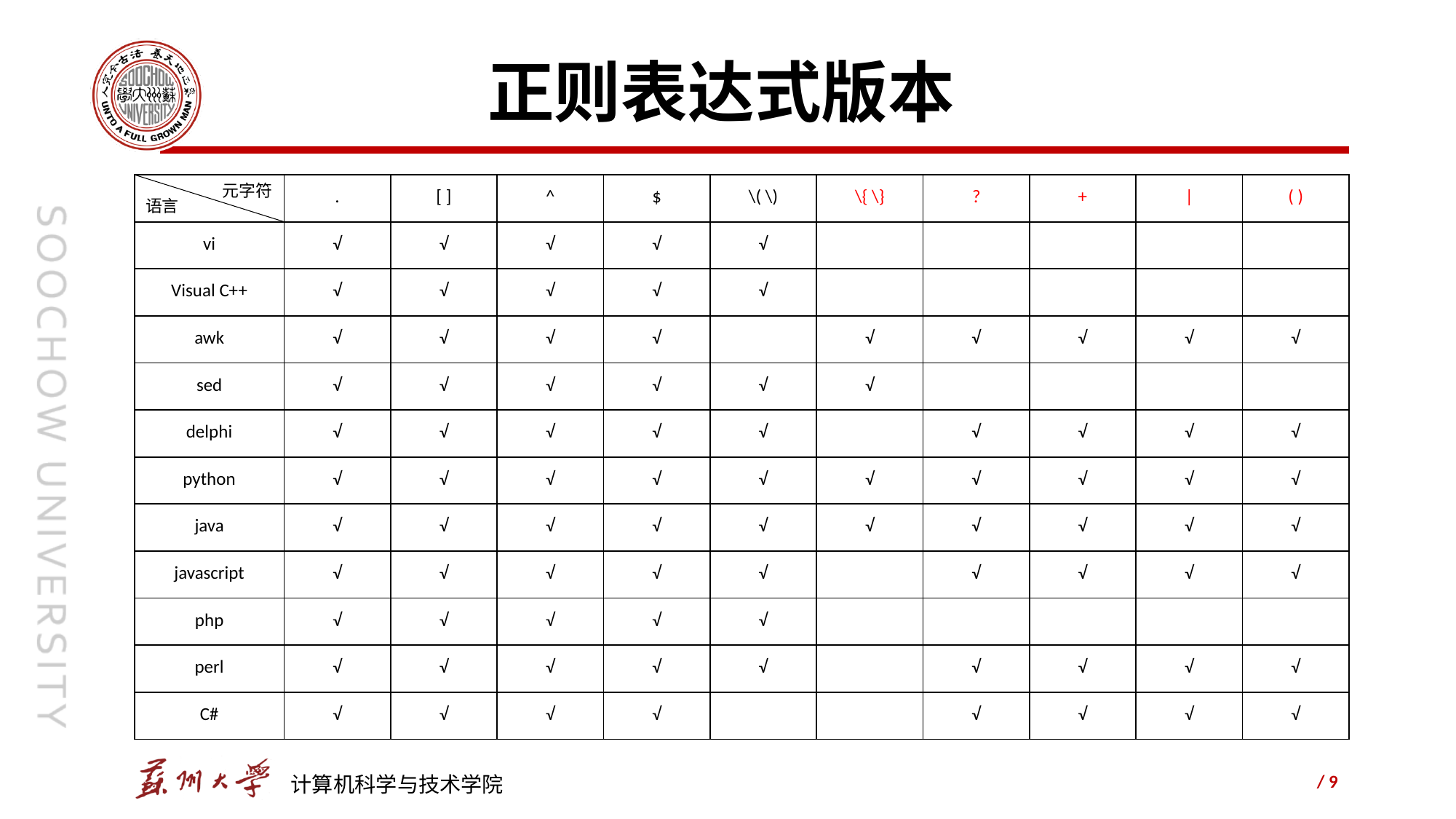

# 正则表达式版本
|  | . | [ ] | ^ | $ | \( \) | \{ \} | ? | + | | | ( ) |
| --- | --- | --- | --- | --- | --- | --- | --- | --- | --- | --- |
| vi | √ | √ | √ | √ | √ |  |  |  |  |  |
| Visual C++ | √ | √ | √ | √ | √ |  |  |  |  |  |
| awk | √ | √ | √ | √ |  | √ | √ | √ | √ | √ |
| sed | √ | √ | √ | √ | √ | √ |  |  |  |  |
| delphi | √ | √ | √ | √ | √ |  | √ | √ | √ | √ |
| python | √ | √ | √ | √ | √ | √ | √ | √ | √ | √ |
| java | √ | √ | √ | √ | √ | √ | √ | √ | √ | √ |
| javascript | √ | √ | √ | √ | √ |  | √ | √ | √ | √ |
| php | √ | √ | √ | √ | √ |  |  |  |  |  |
| perl | √ | √ | √ | √ | √ |  | √ | √ | √ | √ |
| C# | √ | √ | √ | √ |  |  | √ | √ | √ | √ |
元字符
语言